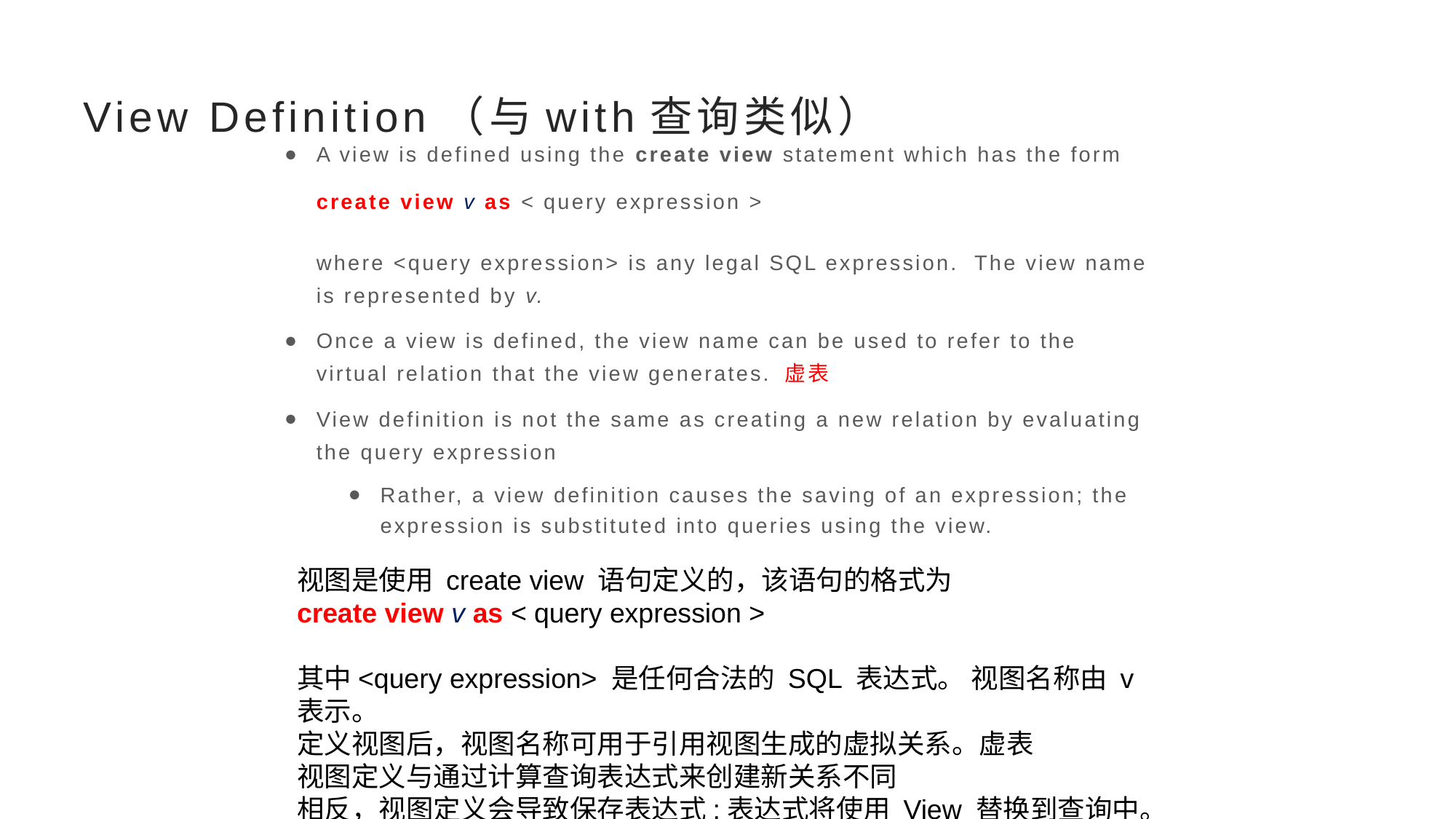

# View Definition（与with查询类似）
A view is defined using the create view statement which has the form

		create view v as < query expression >

	where <query expression> is any legal SQL expression.  The view name is represented by v.
Once a view is defined, the view name can be used to refer to the virtual relation that the view generates. 虚表
View definition is not the same as creating a new relation by evaluating the query expression
Rather, a view definition causes the saving of an expression; the expression is substituted into queries using the view.

视图是使用 create view 语句定义的，该语句的格式为
create view v as < query expression >

其中<query expression> 是任何合法的 SQL 表达式。 视图名称由 v 表示。
定义视图后，视图名称可用于引用视图生成的虚拟关系。虚表
视图定义与通过计算查询表达式来创建新关系不同
相反，视图定义会导致保存表达式;表达式将使用 View 替换到查询中。